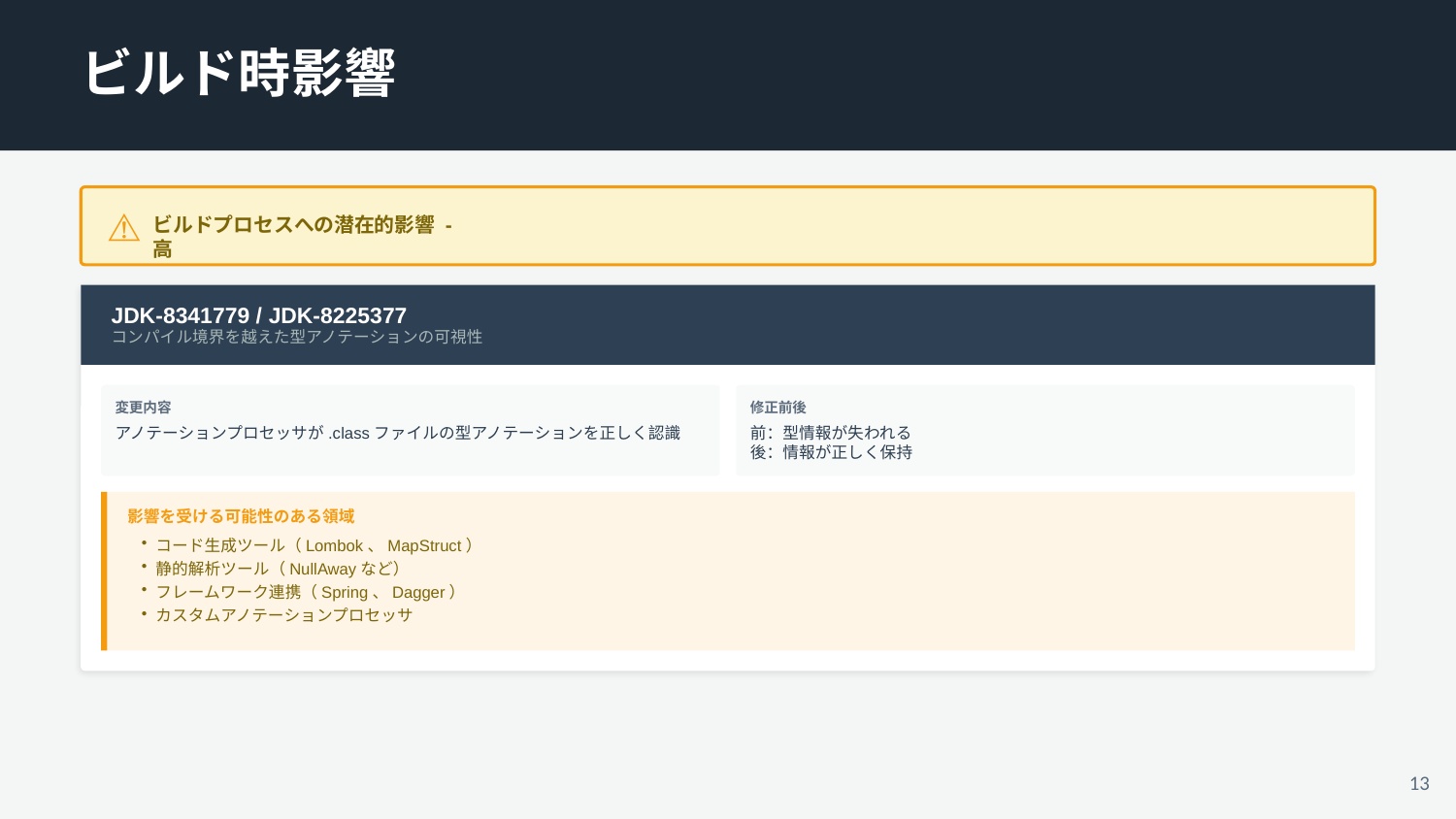

ビルド時影響

⚠
ビルドプロセスへの潜在的影響 - 高

JDK-8341779 / JDK-8225377
コンパイル境界を越えた型アノテーションの可視性

変更内容
修正前後
アノテーションプロセッサが.classファイルの型アノテーションを正しく認識
前：型情報が失われる
後：情報が正しく保持

影響を受ける可能性のある領域
コード生成ツール（Lombok、MapStruct）
静的解析ツール（NullAwayなど）
フレームワーク連携（Spring、Dagger）
カスタムアノテーションプロセッサ
13